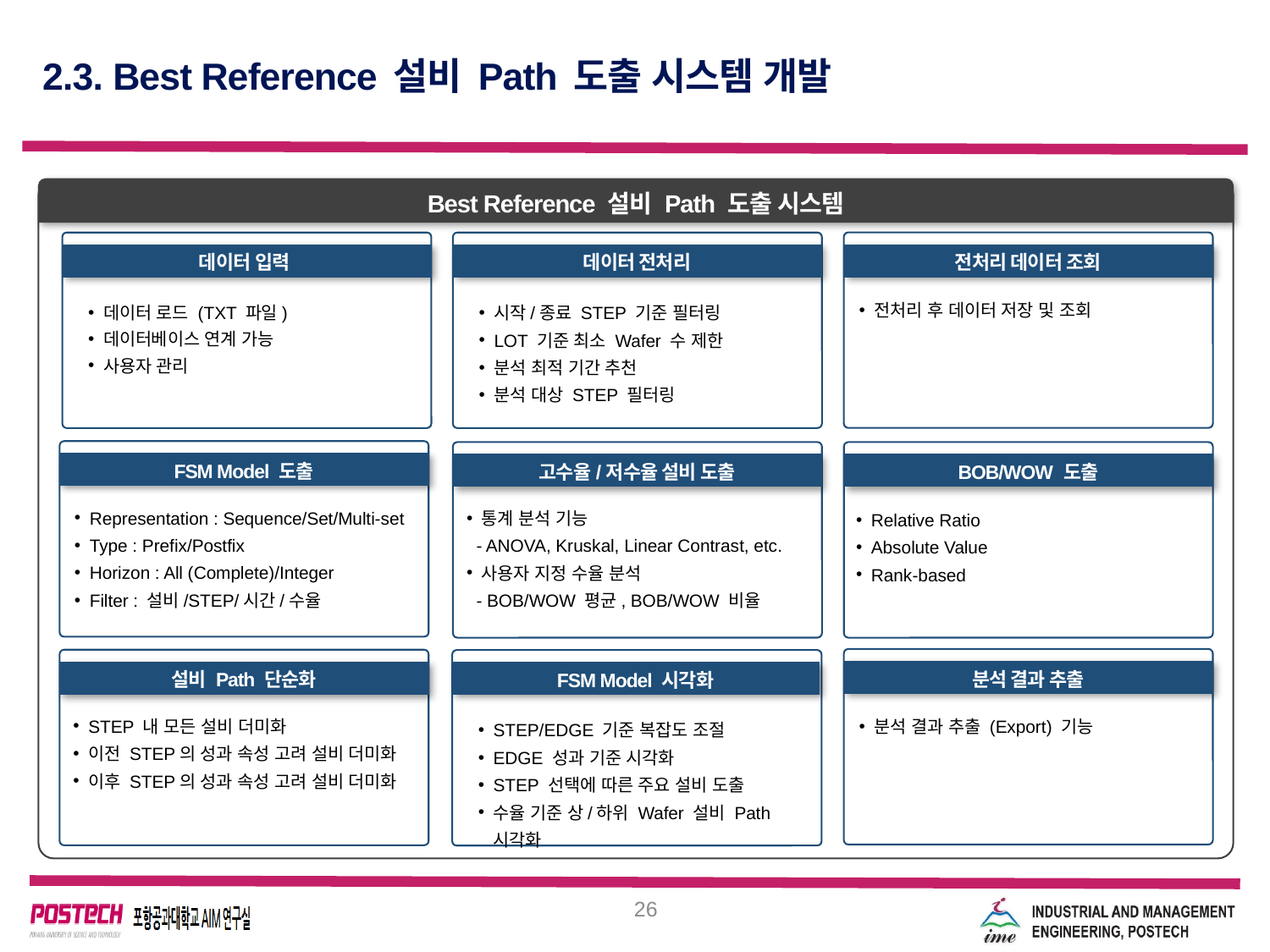

# 2.3. Best Reference 설비 Path 도출 시스템 개발
Best Reference 설비 Path 도출 시스템

전처리 데이터 조회
데이터 입력
데이터 전처리
전처리 후 데이터 저장 및 조회
시작/종료 STEP 기준 필터링
LOT 기준 최소 Wafer 수 제한
분석 최적 기간 추천
분석 대상 STEP 필터링
데이터 로드 (TXT 파일)
데이터베이스 연계 가능
사용자 관리

FSM Model 도출
고수율/저수율 설비 도출
BOB/WOW 도출
Representation : Sequence/Set/Multi-set
Type : Prefix/Postfix
Horizon : All (Complete)/Integer
Filter : 설비/STEP/시간/수율
통계 분석 기능
- ANOVA, Kruskal, Linear Contrast, etc.
사용자 지정 수율 분석
- BOB/WOW 평균, BOB/WOW 비율

Relative Ratio
Absolute Value
Rank-based

분석 결과 추출
설비 Path 단순화
FSM Model 시각화
STEP 내 모든 설비 더미화
이전 STEP의 성과 속성 고려 설비 더미화
이후 STEP의 성과 속성 고려 설비 더미화

분석 결과 추출 (Export) 기능
STEP/EDGE 기준 복잡도 조절
EDGE 성과 기준 시각화
STEP 선택에 따른 주요 설비 도출
수율 기준 상/하위 Wafer 설비 Path
시각화
26